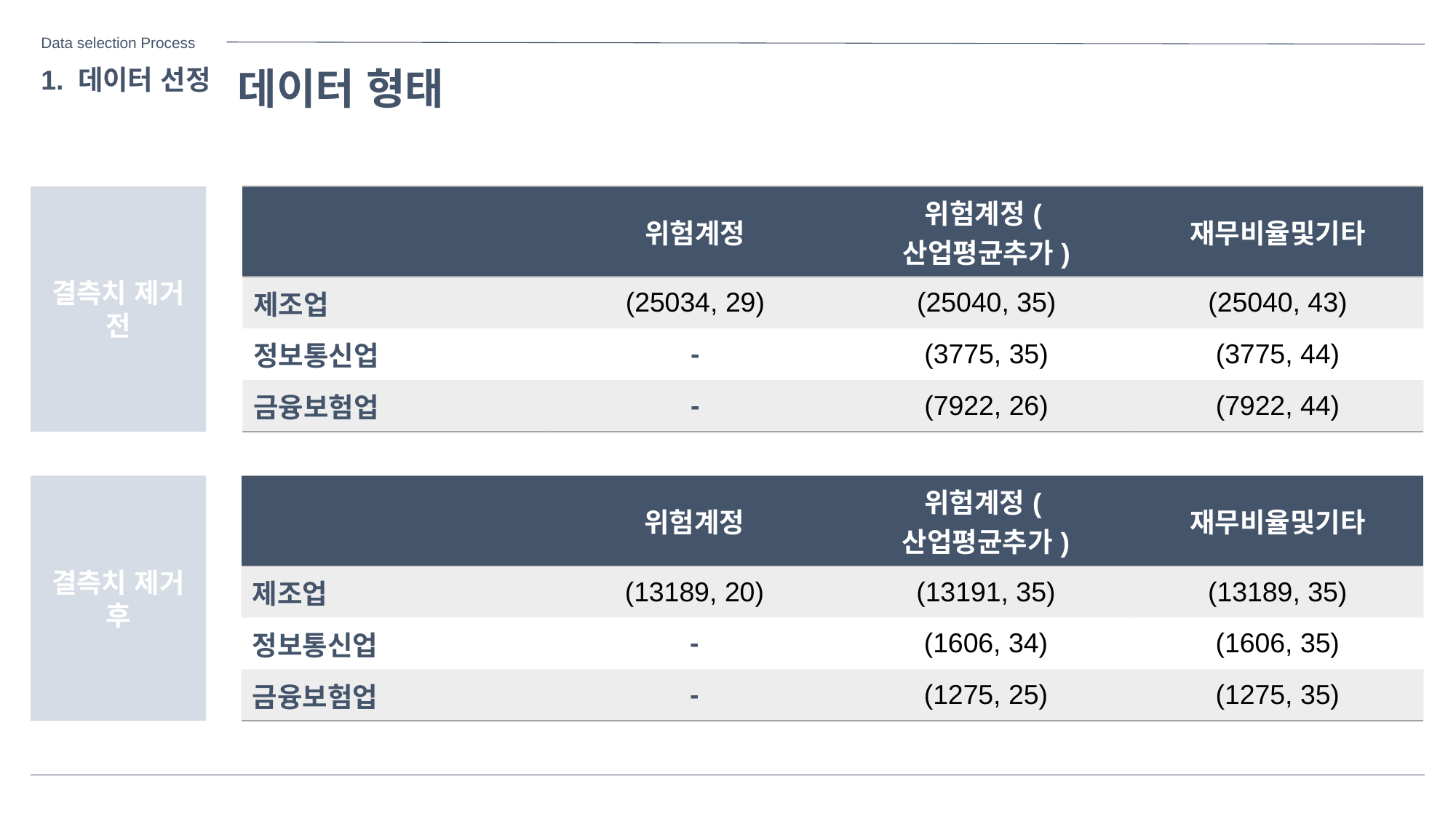

Data selection Process
1. 데이터 선정
데이터 형태
결측치 제거 전
|  | 위험계정 | 위험계정(산업평균추가) | 재무비율및기타 |
| --- | --- | --- | --- |
| 제조업 | (25034, 29) | (25040, 35) | (25040, 43) |
| 정보통신업 | - | (3775, 35) | (3775, 44) |
| 금융보험업 | - | (7922, 26) | (7922, 44) |
결측치 제거 후
|  | 위험계정 | 위험계정(산업평균추가) | 재무비율및기타 |
| --- | --- | --- | --- |
| 제조업 | (13189, 20) | (13191, 35) | (13189, 35) |
| 정보통신업 | - | (1606, 34) | (1606, 35) |
| 금융보험업 | - | (1275, 25) | (1275, 35) |